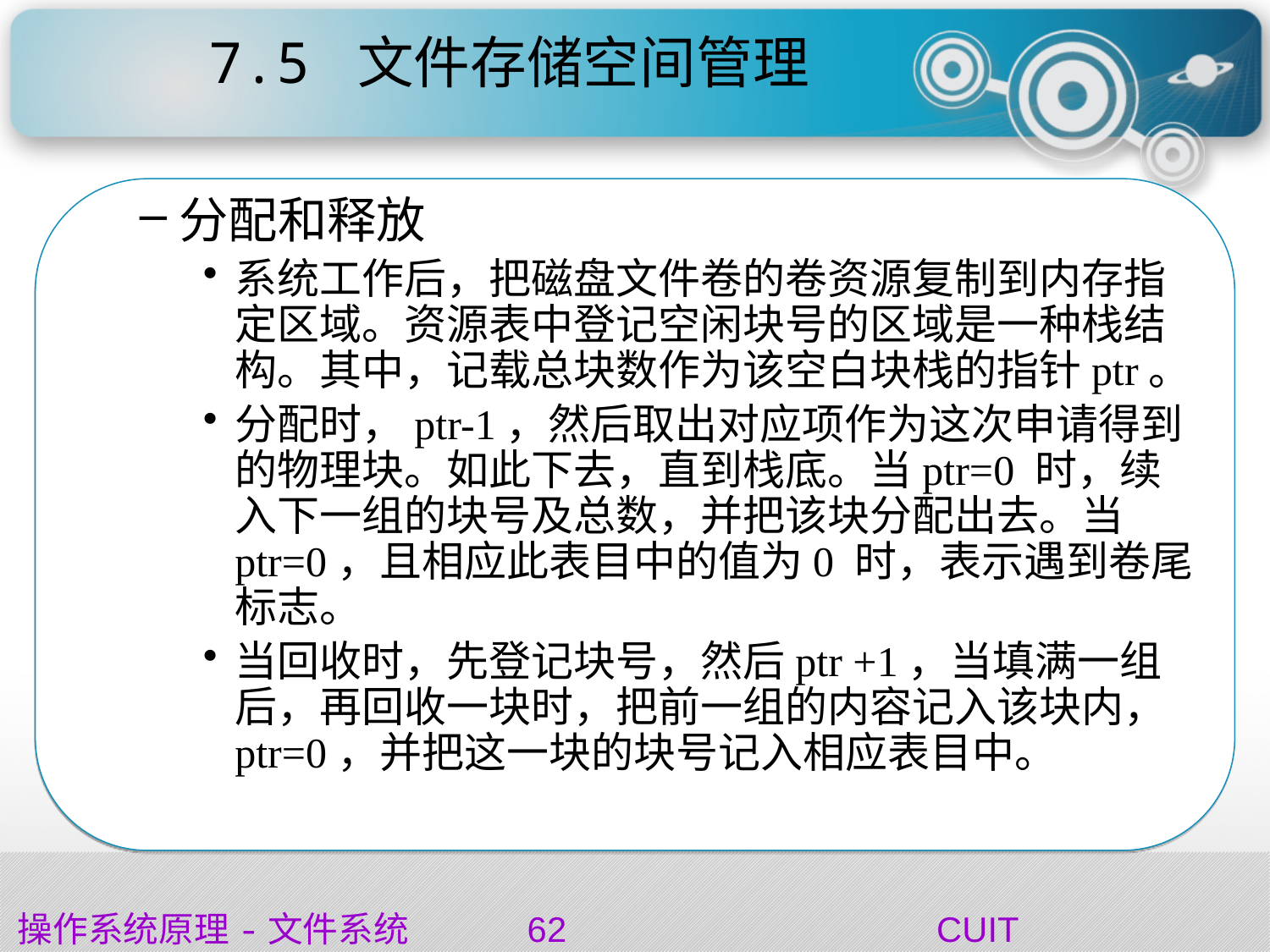

# 7.5 文件存储空间管理
分配和释放
系统工作后，把磁盘文件卷的卷资源复制到内存指定区域。资源表中登记空闲块号的区域是一种栈结构。其中，记载总块数作为该空白块栈的指针ptr。
分配时，ptr-1，然后取出对应项作为这次申请得到的物理块。如此下去，直到栈底。当ptr=0 时，续入下一组的块号及总数，并把该块分配出去。当ptr=0，且相应此表目中的值为0 时，表示遇到卷尾标志。
当回收时，先登记块号，然后ptr +1，当填满一组后，再回收一块时，把前一组的内容记入该块内，ptr=0，并把这一块的块号记入相应表目中。